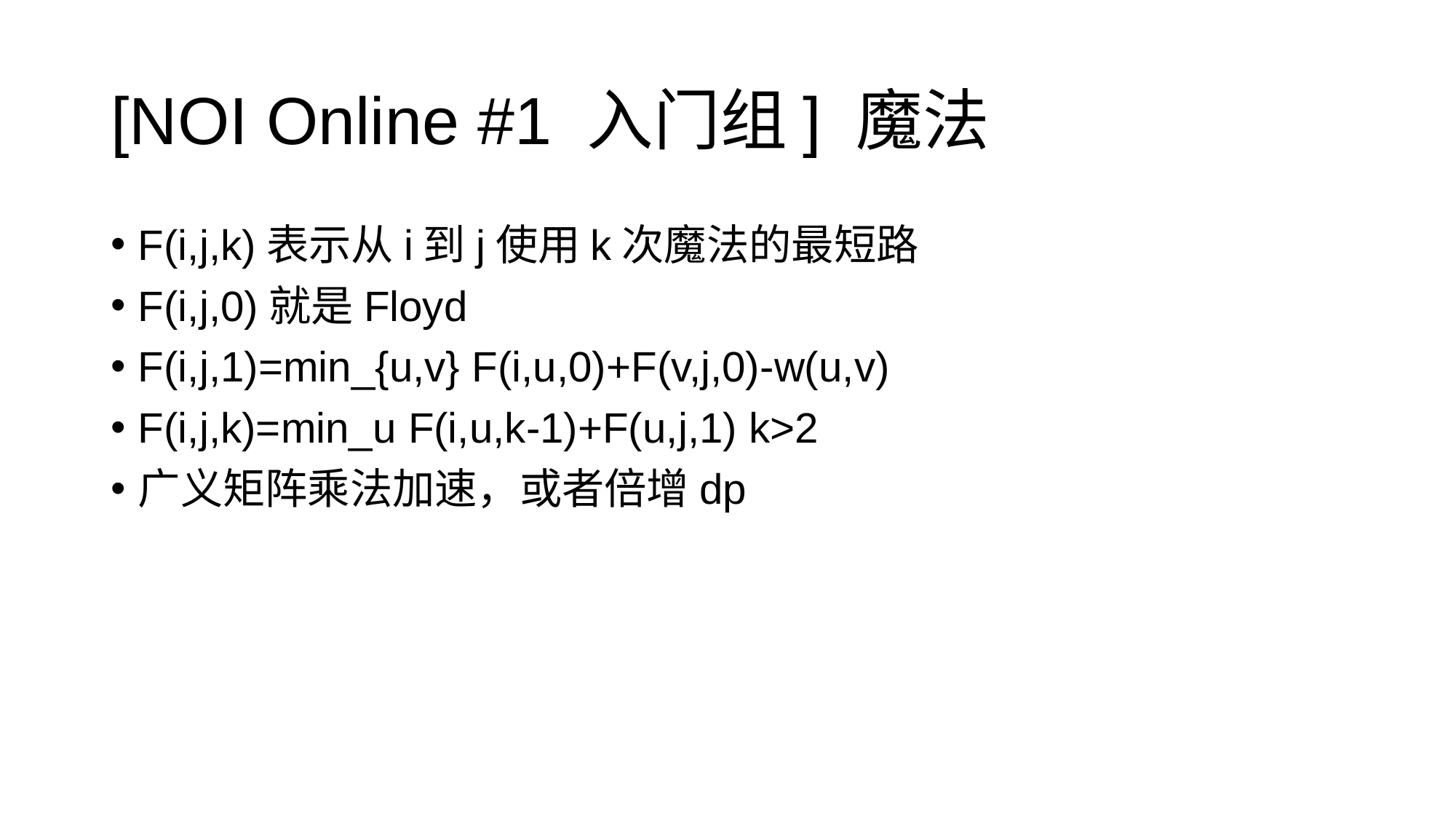

# [NOI Online #1 入门组] 魔法
F(i,j,k)表示从i到j使用k次魔法的最短路
F(i,j,0)就是Floyd
F(i,j,1)=min_{u,v} F(i,u,0)+F(v,j,0)-w(u,v)
F(i,j,k)=min_u F(i,u,k-1)+F(u,j,1) k>2
广义矩阵乘法加速，或者倍增dp